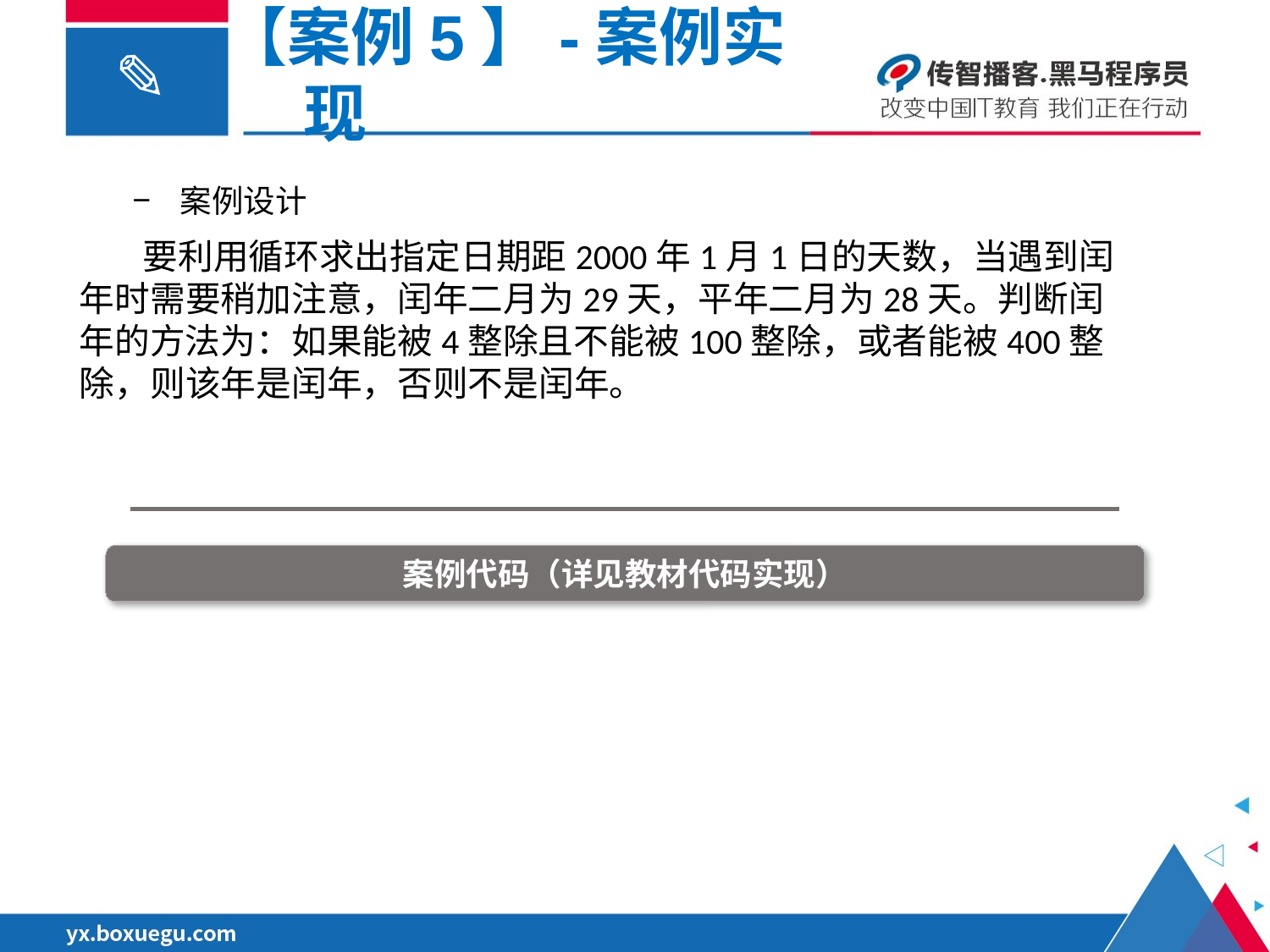

【案例5】-案例实现
案例设计
       要利用循环求出指定日期距2000年1月1日的天数，当遇到闰年时需要稍加注意，闰年二月为29天，平年二月为28天。判断闰年的方法为：如果能被4整除且不能被100整除，或者能被400整除，则该年是闰年，否则不是闰年。
案例代码（详见教材代码实现）